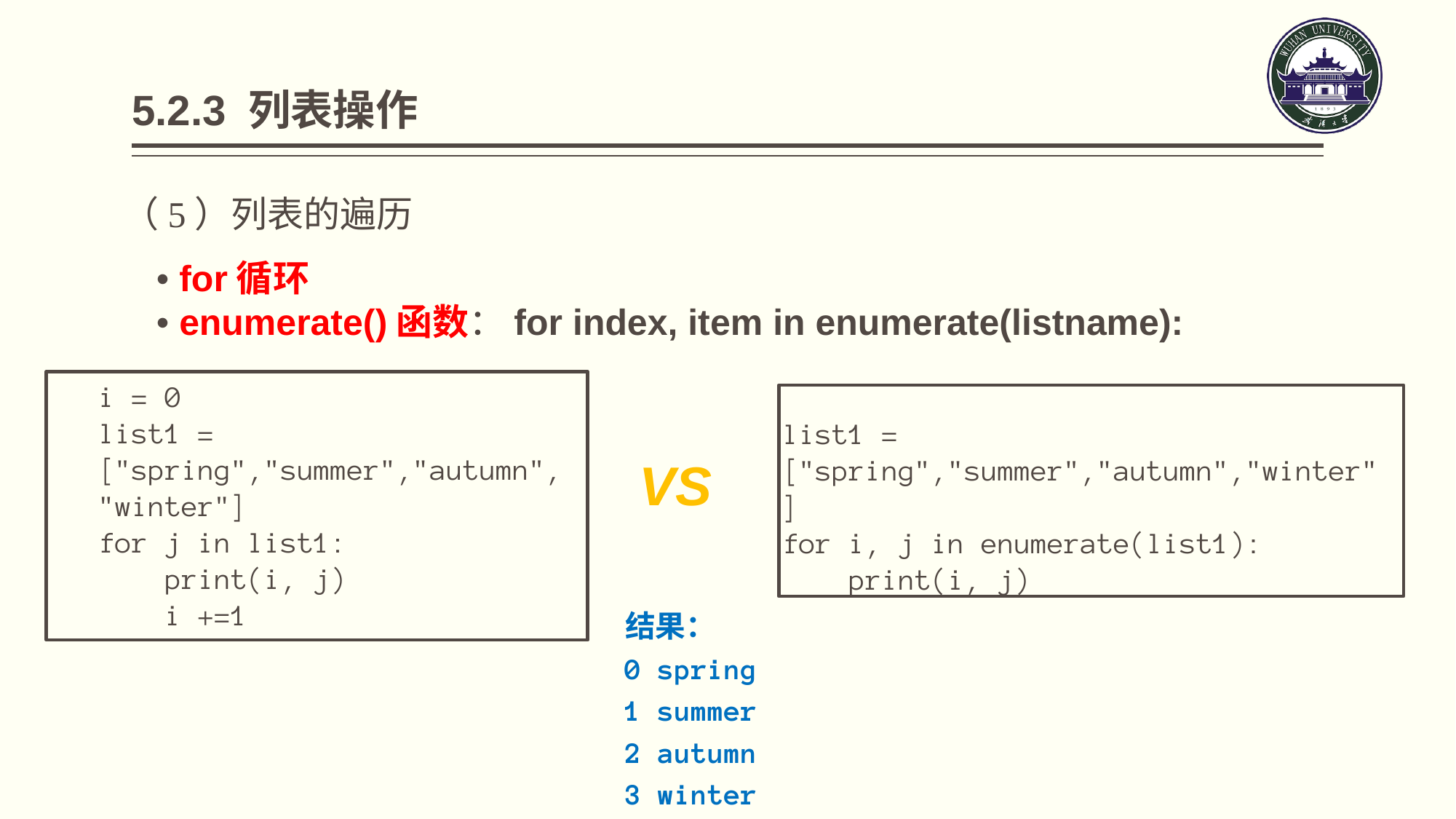

# 5.2.3 列表操作
（5）列表的遍历
• for循环
• enumerate()函数：for index, item in enumerate(listname):
i = 0
list1 = ["spring","summer","autumn","winter"]
for j in list1:
    print(i, j)
    i +=1

list1 = ["spring","summer","autumn","winter"]
for i, j in enumerate(list1):
    print(i, j)
VS
结果：
0 spring
1 summer
2 autumn
3 winter